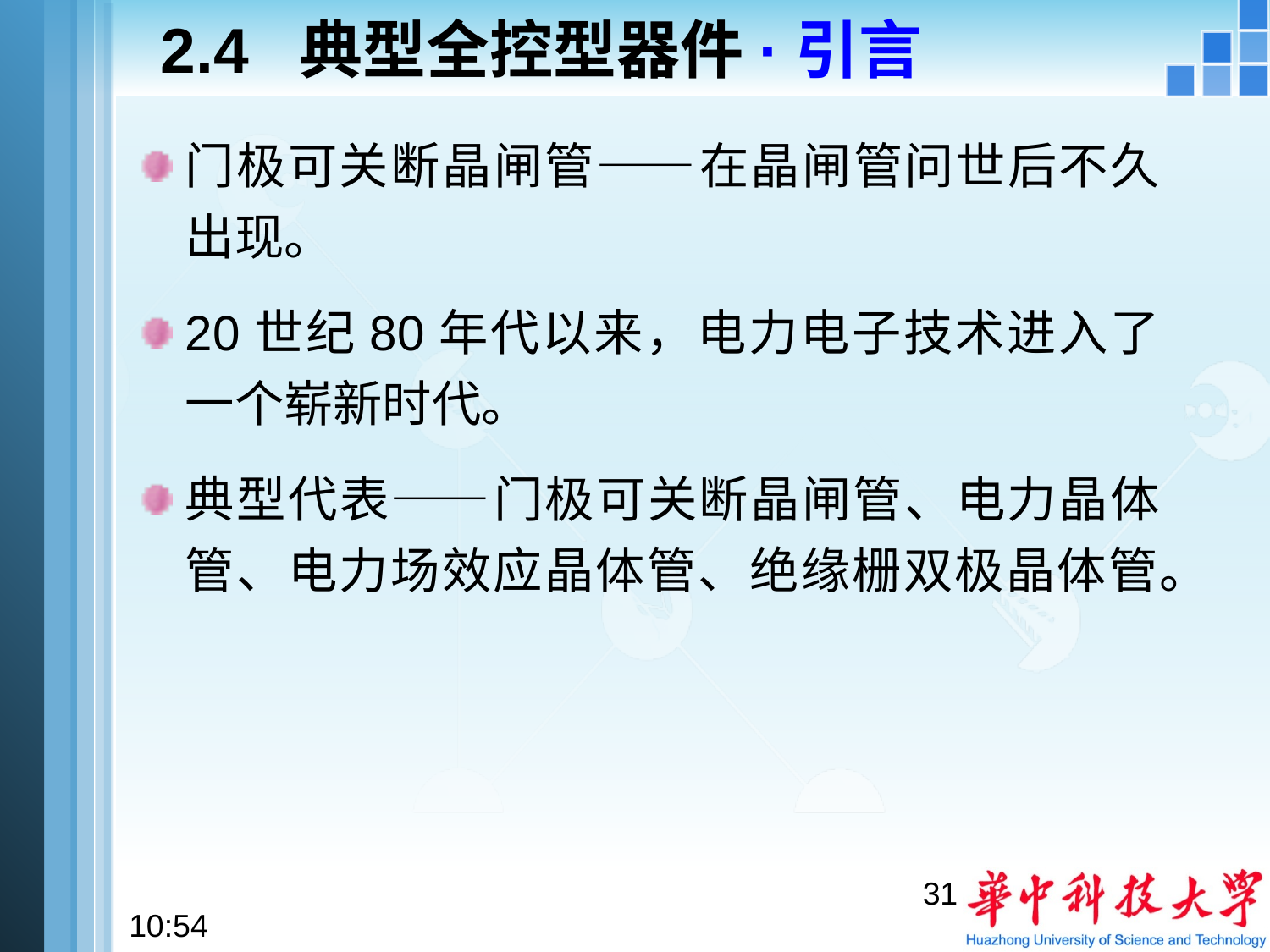

# 2.4  典型全控型器件·引言
门极可关断晶闸管——在晶闸管问世后不久出现。
20世纪80年代以来，电力电子技术进入了一个崭新时代。
典型代表——门极可关断晶闸管、电力晶体管、电力场效应晶体管、绝缘栅双极晶体管。

31
10:54